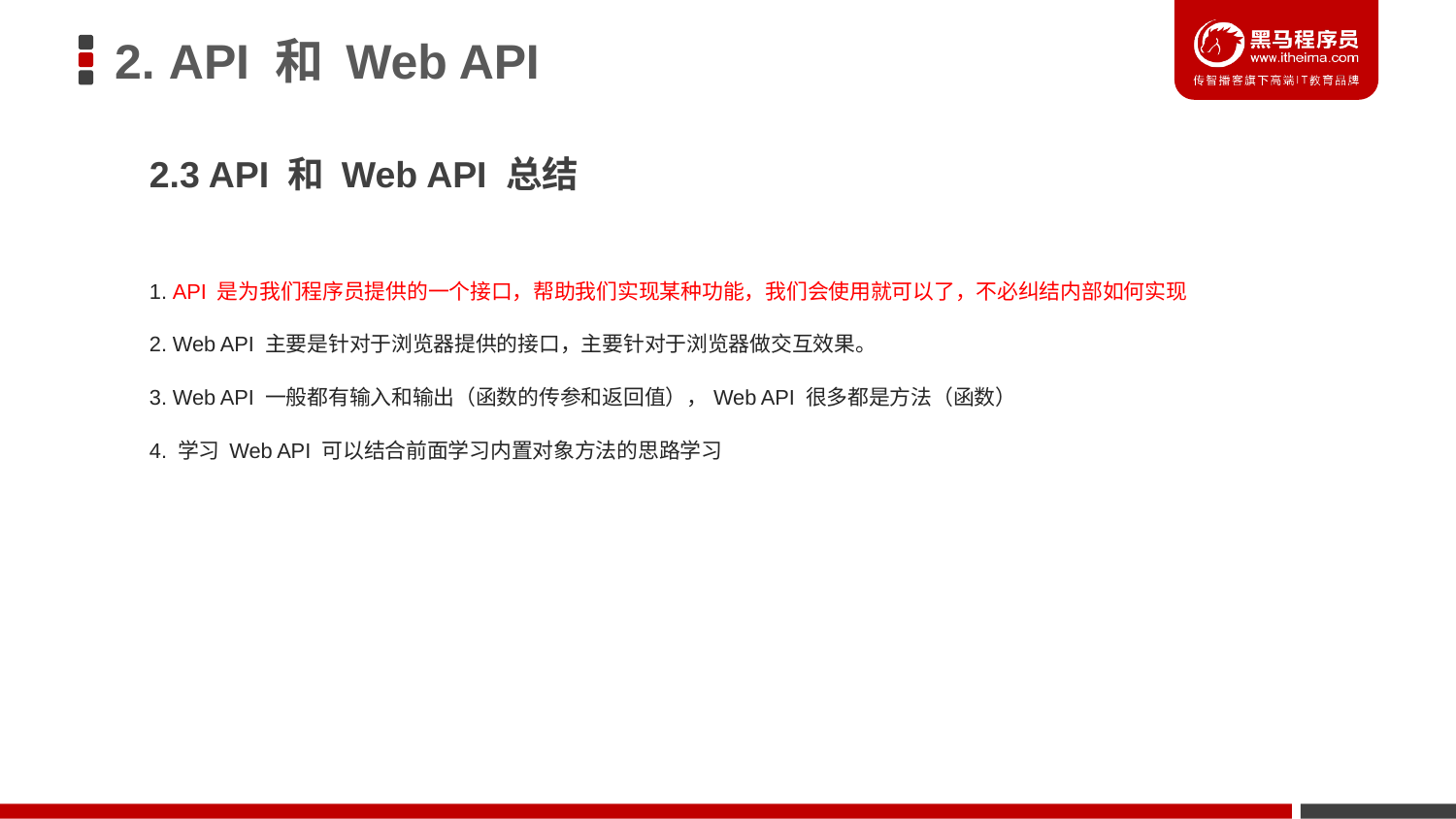

# 2. API 和 Web API
2.3 API 和 Web API 总结
1. API 是为我们程序员提供的一个接口，帮助我们实现某种功能，我们会使用就可以了，不必纠结内部如何实现
2. Web API 主要是针对于浏览器提供的接口，主要针对于浏览器做交互效果。
3. Web API 一般都有输入和输出（函数的传参和返回值），Web API 很多都是方法（函数）
4. 学习 Web API 可以结合前面学习内置对象方法的思路学习